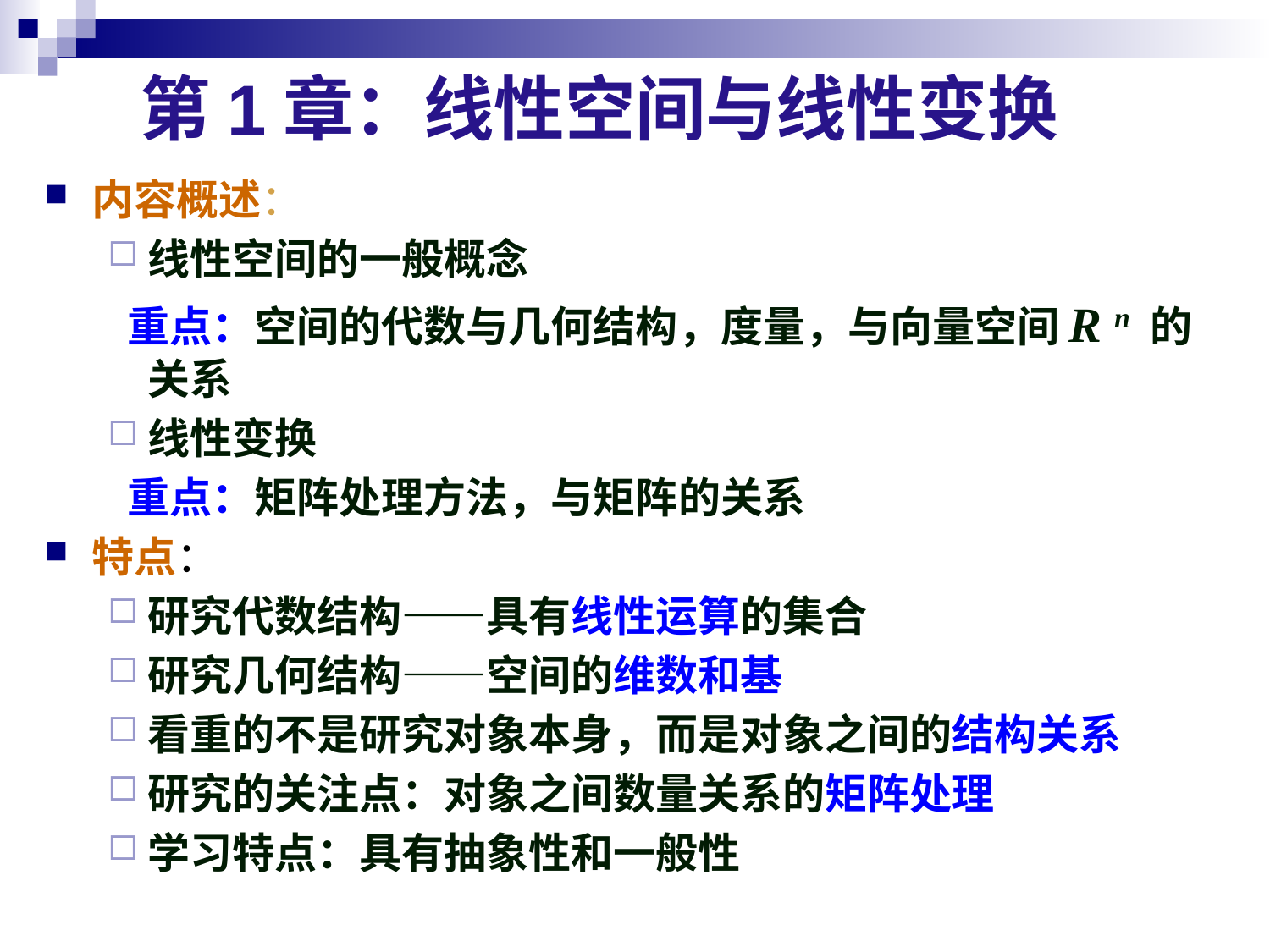

第1章：线性空间与线性变换
内容概述：
线性空间的一般概念
 重点：空间的代数与几何结构，度量，与向量空间R n 的关系
线性变换
 重点：矩阵处理方法，与矩阵的关系
特点：
研究代数结构——具有线性运算的集合
研究几何结构——空间的维数和基
看重的不是研究对象本身，而是对象之间的结构关系
研究的关注点：对象之间数量关系的矩阵处理
学习特点：具有抽象性和一般性